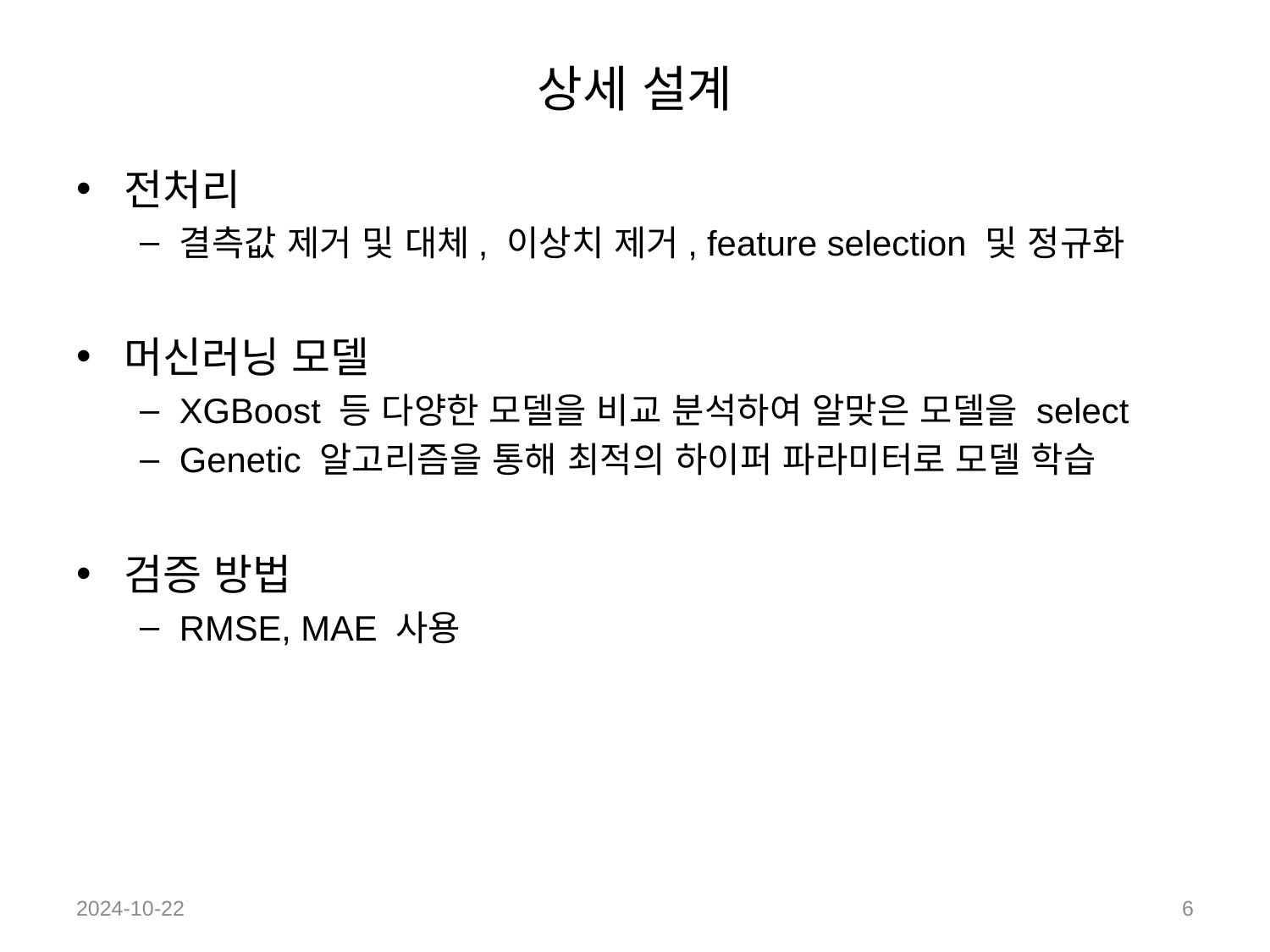

# 상세 설계
전처리
결측값 제거 및 대체, 이상치 제거, feature selection 및 정규화

머신러닝 모델
XGBoost 등 다양한 모델을 비교 분석하여 알맞은 모델을 select
Genetic 알고리즘을 통해 최적의 하이퍼 파라미터로 모델 학습

검증 방법
RMSE, MAE 사용

2024-10-22
6